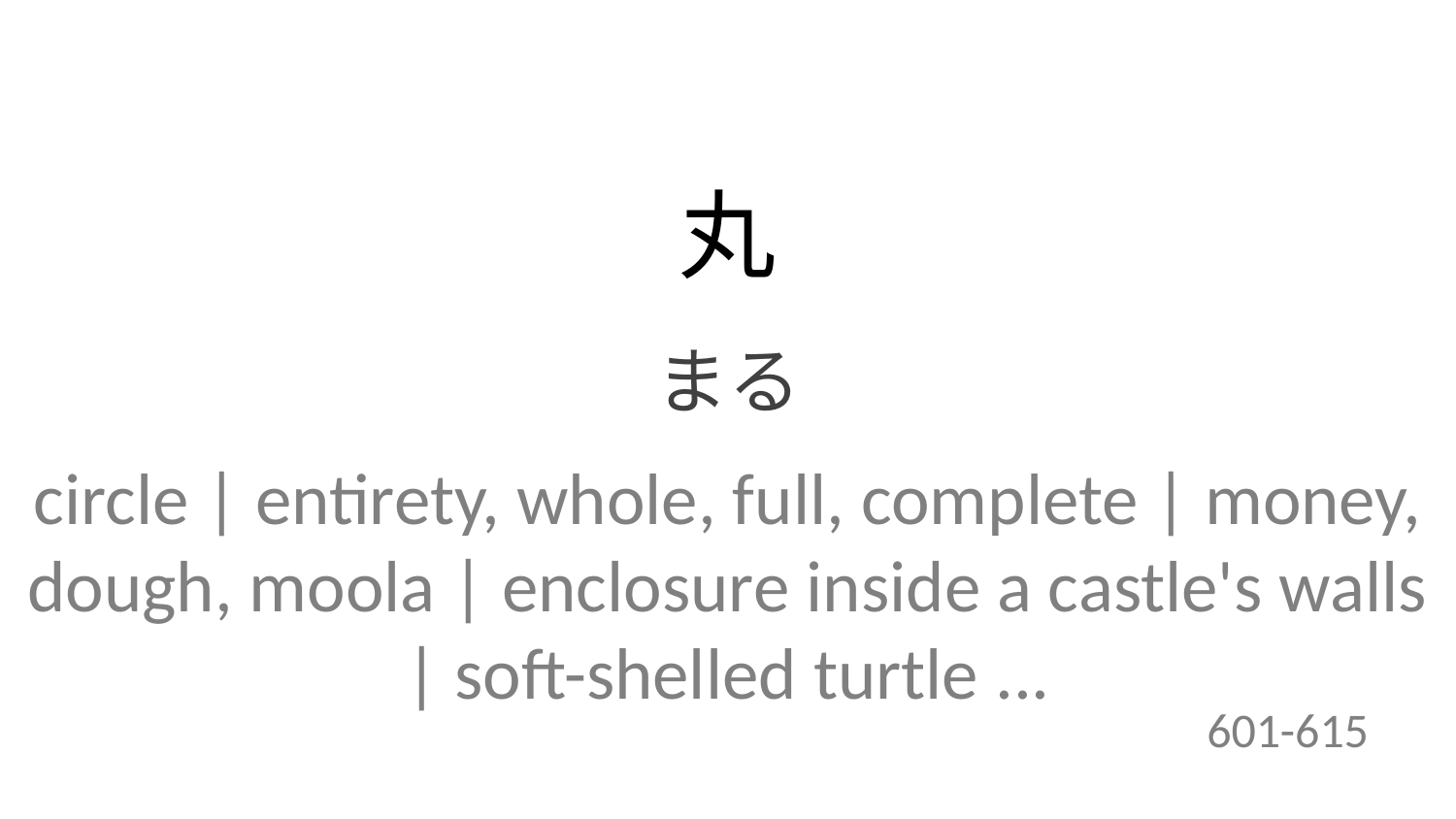

丸

まる
circle | entirety, whole, full, complete | money, dough, moola | enclosure inside a castle's walls | soft-shelled turtle ...
601-615